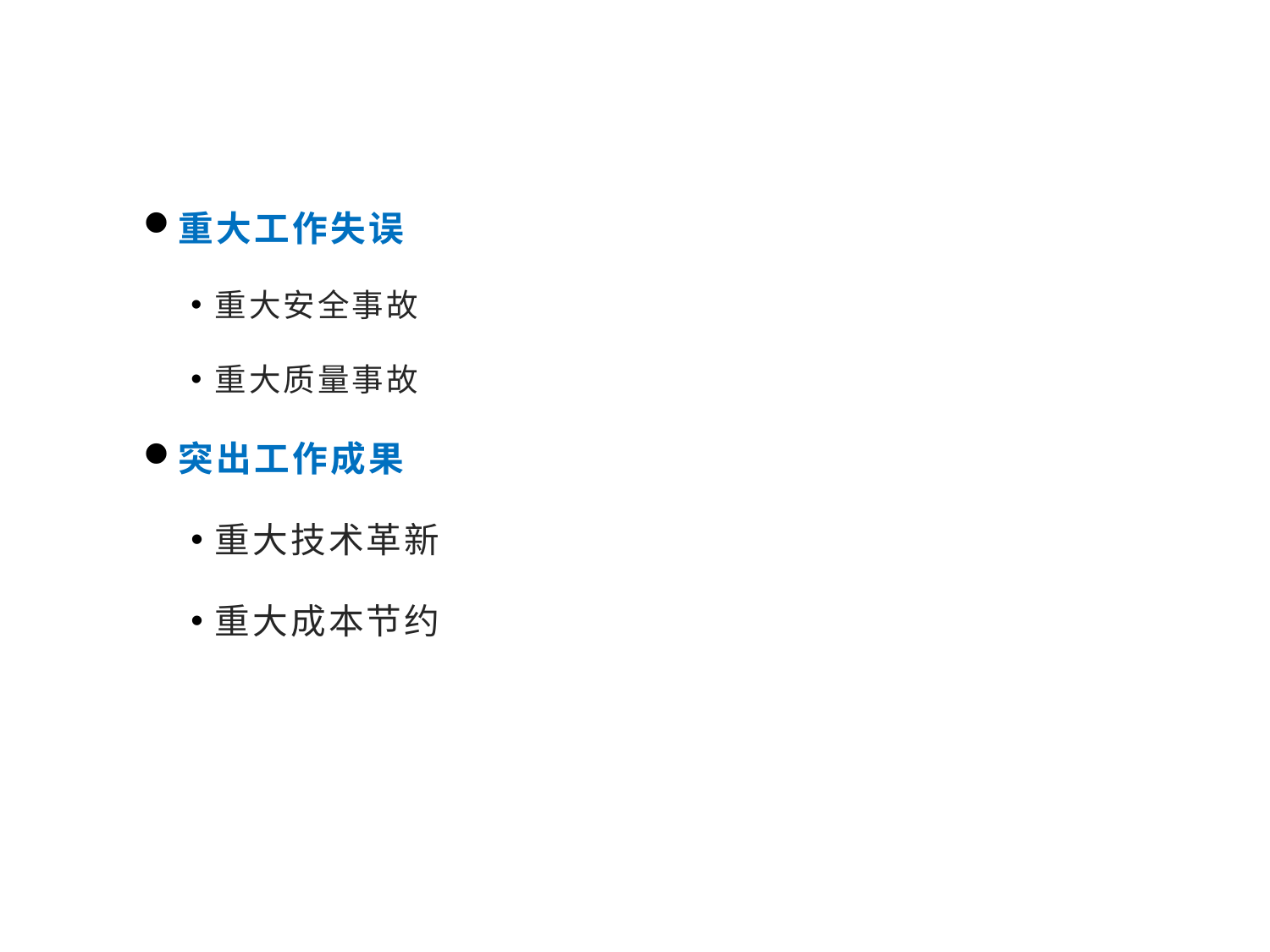

# NNI指标示例
重大工作失误
重大安全事故
重大质量事故
突出工作成果
重大技术革新
重大成本节约